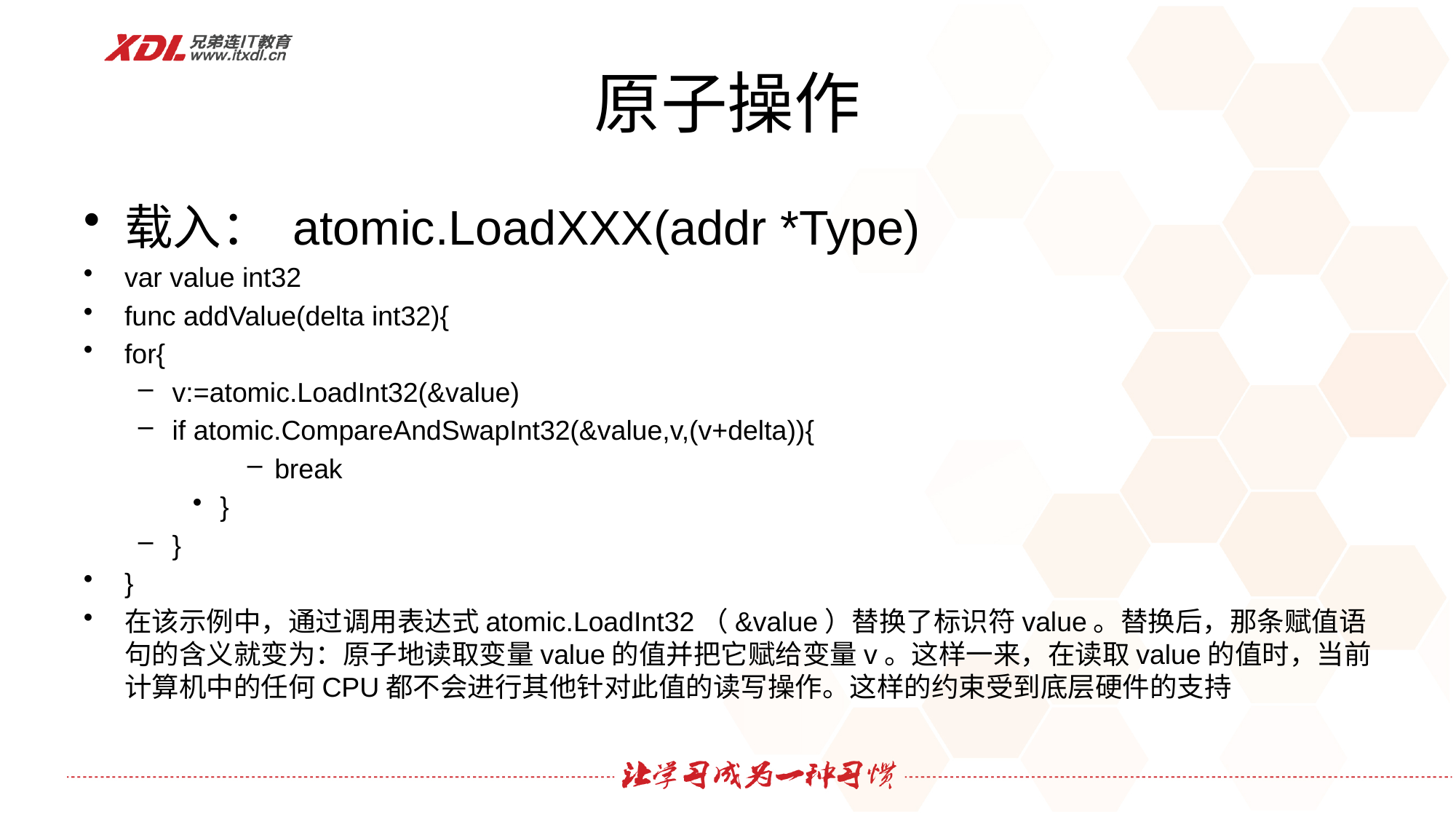

# 原子操作
载入： atomic.LoadXXX(addr *Type)
var value int32
func addValue(delta int32){
for{
v:=atomic.LoadInt32(&value)
if atomic.CompareAndSwapInt32(&value,v,(v+delta)){
break
}
}
}
在该示例中，通过调用表达式atomic.LoadInt32（&value）替换了标识符value。替换后，那条赋值语句的含义就变为：原子地读取变量value的值并把它赋给变量v。这样一来，在读取value的值时，当前计算机中的任何CPU都不会进行其他针对此值的读写操作。这样的约束受到底层硬件的支持